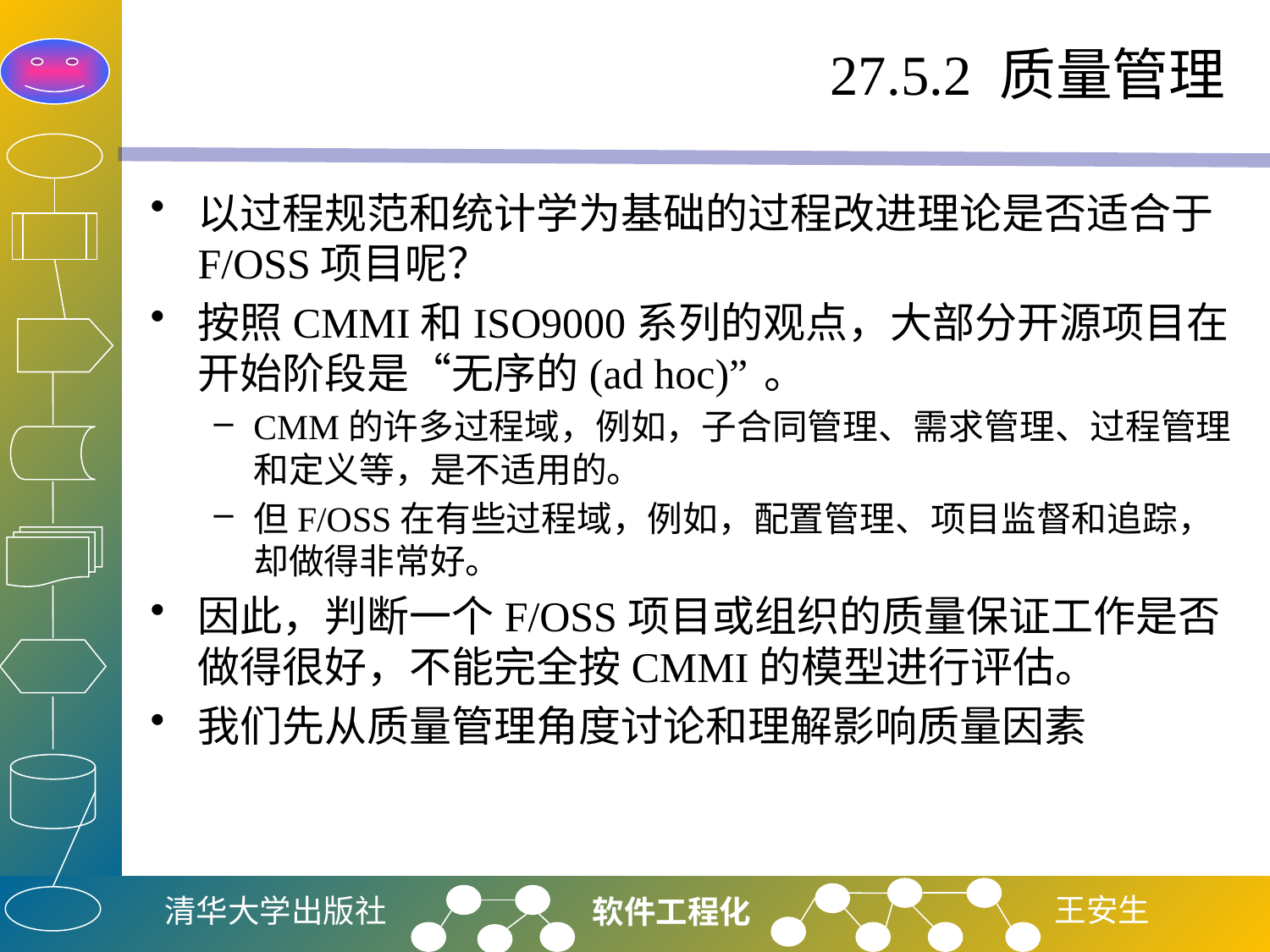

# 27.5.2 质量管理
以过程规范和统计学为基础的过程改进理论是否适合于F/OSS项目呢？
按照CMMI和ISO9000系列的观点，大部分开源项目在开始阶段是“无序的(ad hoc)” 。
CMM的许多过程域，例如，子合同管理、需求管理、过程管理和定义等，是不适用的。
但F/OSS在有些过程域，例如，配置管理、项目监督和追踪，却做得非常好。
因此，判断一个F/OSS项目或组织的质量保证工作是否做得很好，不能完全按CMMI的模型进行评估。
我们先从质量管理角度讨论和理解影响质量因素